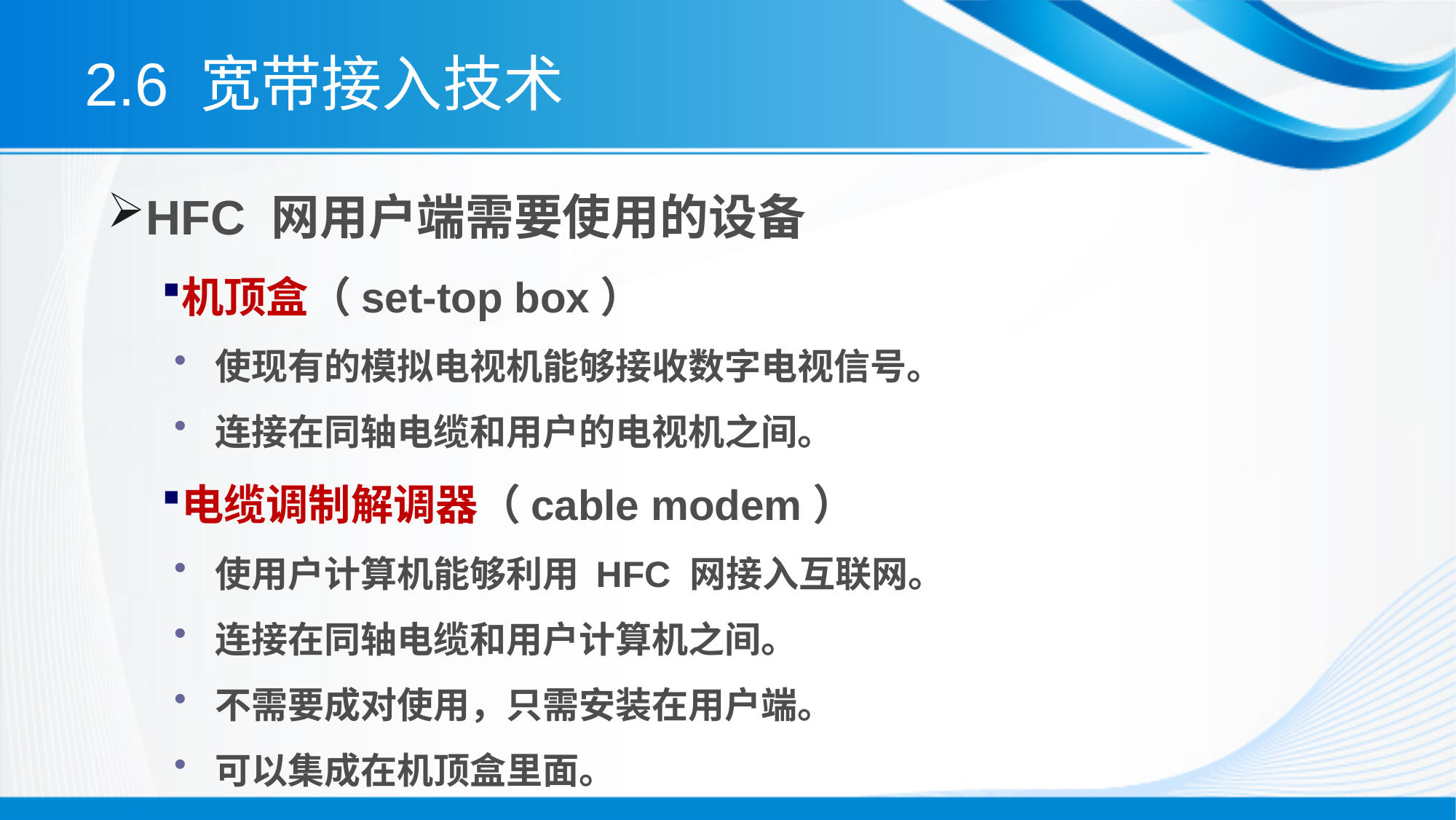

# 2.6 宽带接入技术
HFC 网用户端需要使用的设备
机顶盒（set-top box）
使现有的模拟电视机能够接收数字电视信号。
连接在同轴电缆和用户的电视机之间。
电缆调制解调器（cable modem）
使用户计算机能够利用 HFC 网接入互联网。
连接在同轴电缆和用户计算机之间。
不需要成对使用，只需安装在用户端。
可以集成在机顶盒里面。